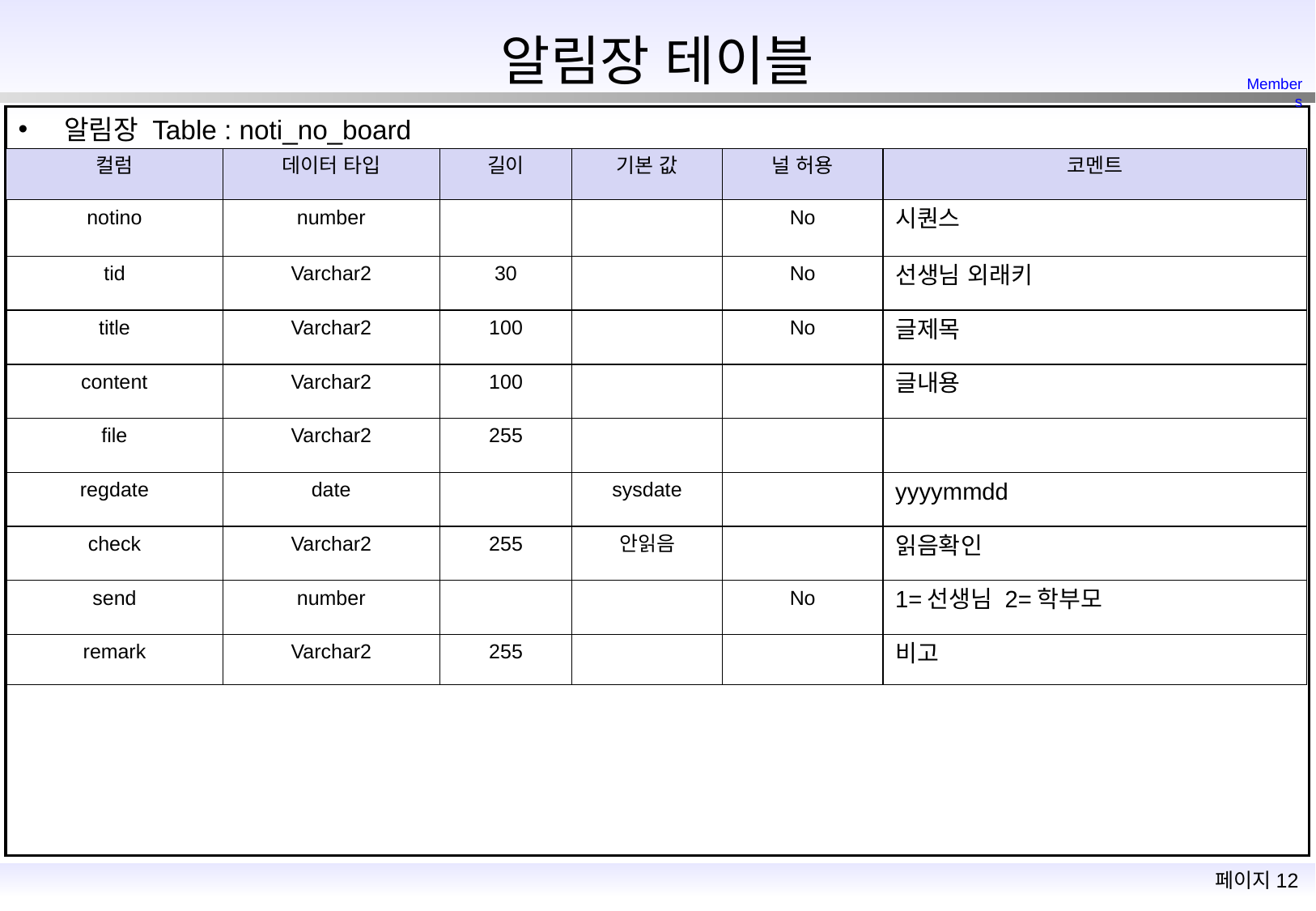

알림장 테이블
Members
알림장 Table : noti_no_board
| 컬럼 | 데이터 타입 | 길이 | 기본 값 | 널 허용 | 코멘트 |
| --- | --- | --- | --- | --- | --- |
| notino | number |  |  | No | 시퀀스 |
| tid | Varchar2 | 30 |  | No | 선생님 외래키 |
| title | Varchar2 | 100 |  | No | 글제목 |
| content | Varchar2 | 100 |  |  | 글내용 |
| file | Varchar2 | 255 |  |  |  |
| regdate | date |  | sysdate |  | yyyymmdd |
| check | Varchar2 | 255 | 안읽음 |  | 읽음확인 |
| send | number |  |  | No | 1=선생님 2=학부모 |
| remark | Varchar2 | 255 |  |  | 비고 |